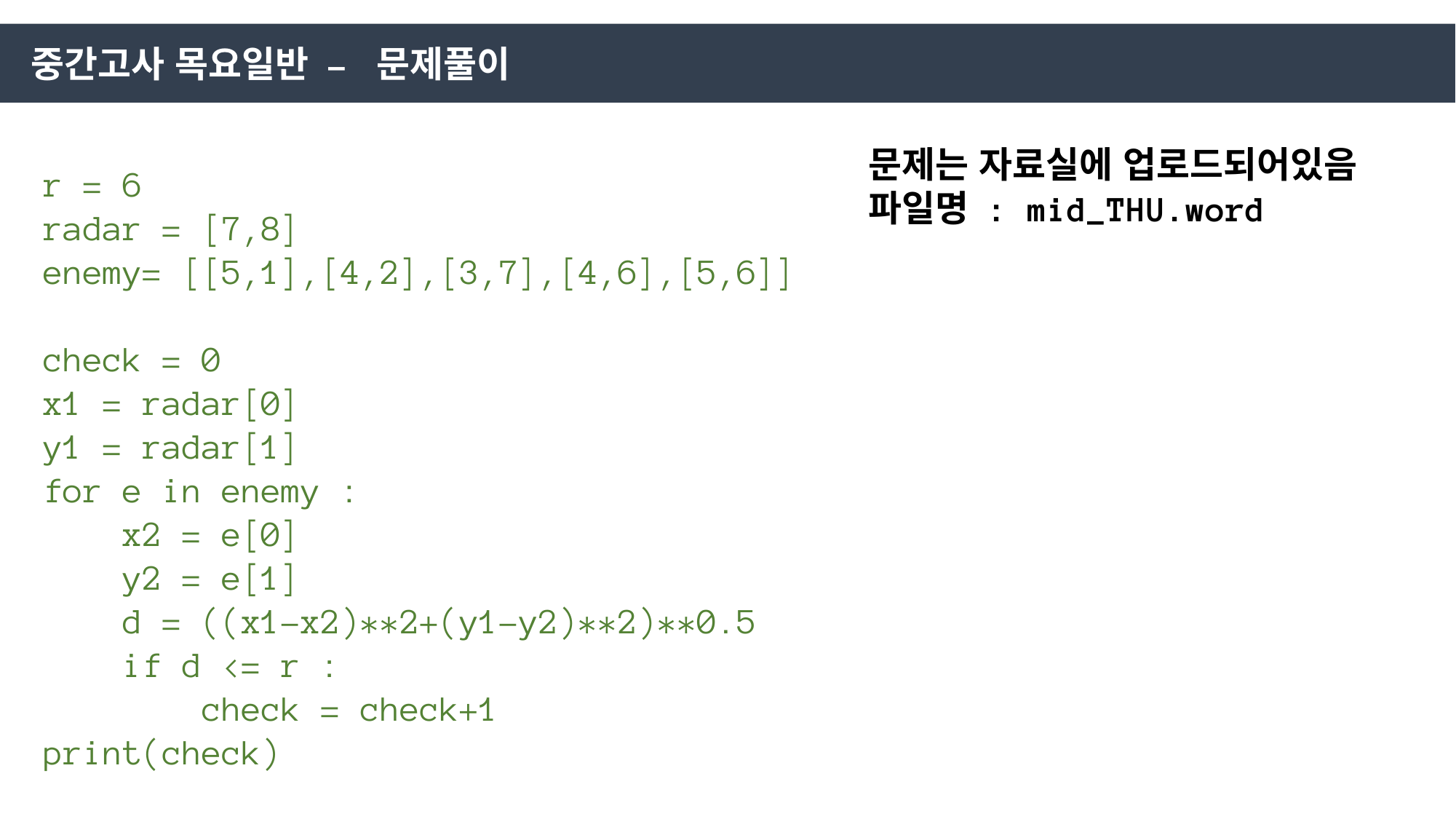

중간고사 목요일반 - 문제풀이
문제는 자료실에 업로드되어있음
파일명 : mid_THU.word
r = 6
radar = [7,8]
enemy= [[5,1],[4,2],[3,7],[4,6],[5,6]]

check = 0
x1 = radar[0]
y1 = radar[1]
for e in enemy :
    x2 = e[0]
    y2 = e[1]
    d = ((x1-x2)**2+(y1-y2)**2)**0.5
    if d <= r :
        check = check+1
print(check)